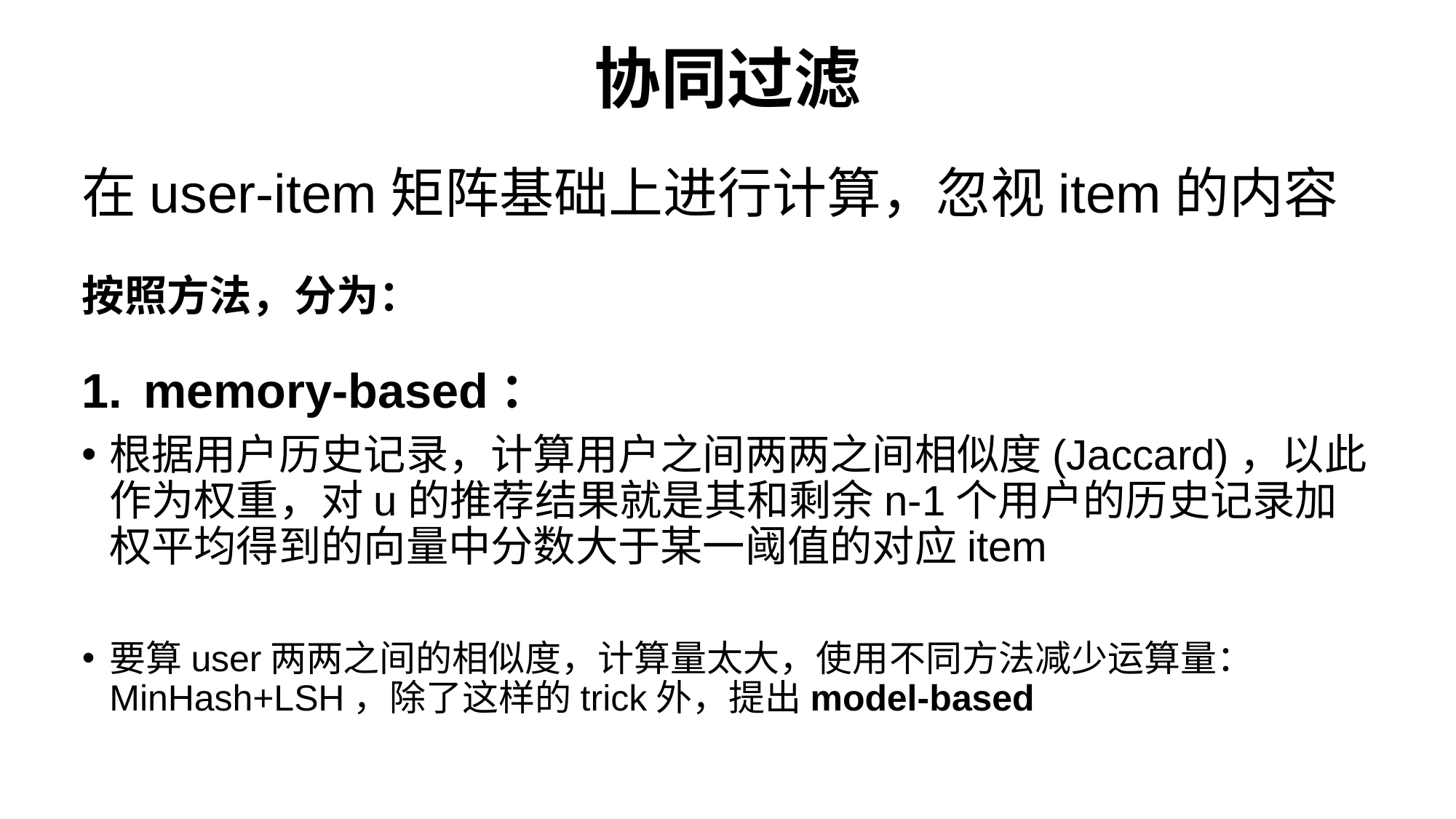

# 协同过滤
在user-item矩阵基础上进行计算，忽视item的内容

按照方法，分为：

memory-based：
根据用户历史记录，计算用户之间两两之间相似度(Jaccard)，以此作为权重，对u的推荐结果就是其和剩余n-1个用户的历史记录加权平均得到的向量中分数大于某一阈值的对应item

要算user两两之间的相似度，计算量太大，使用不同方法减少运算量：MinHash+LSH，除了这样的trick外，提出model-based